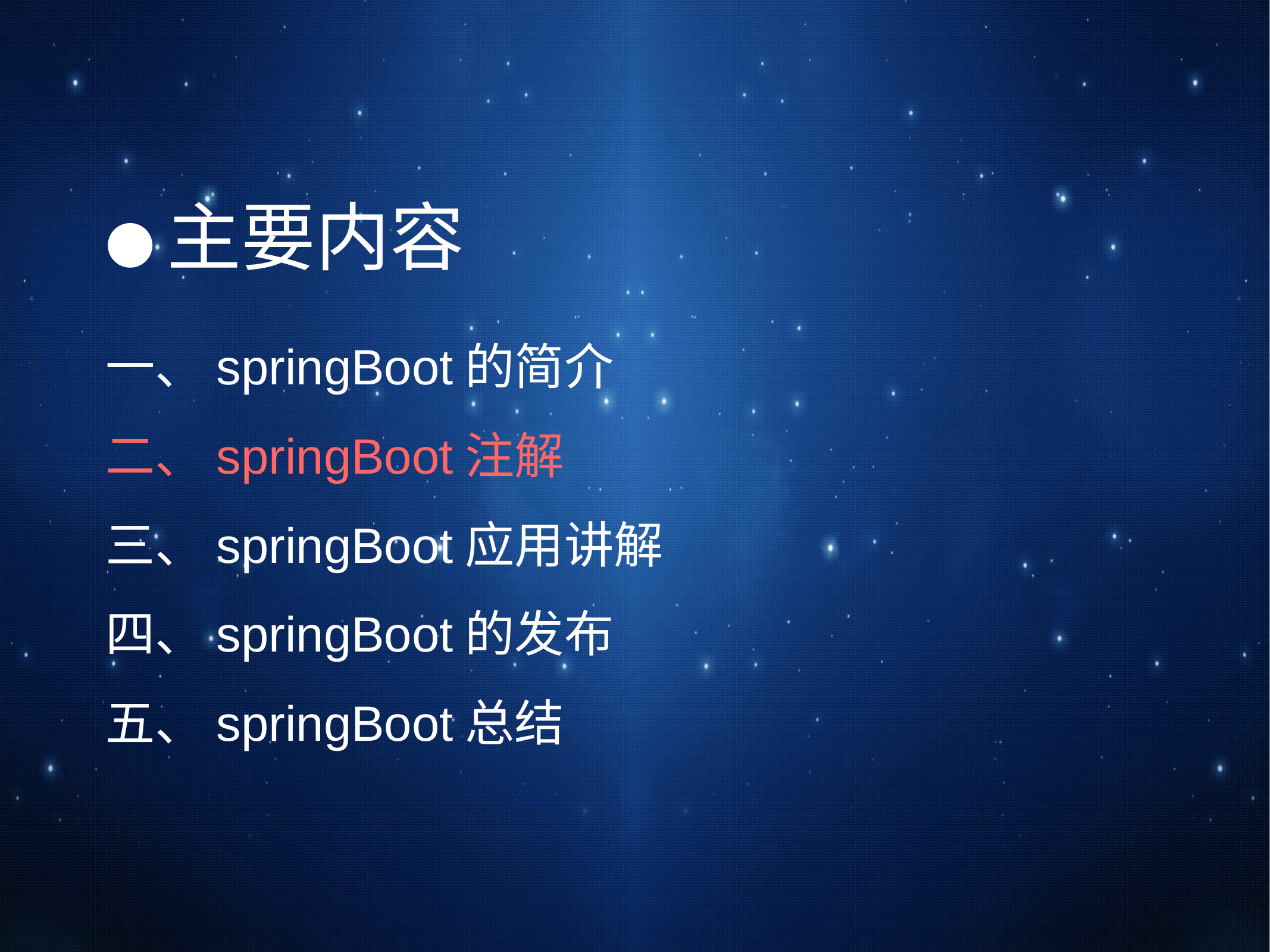

# ●主要内容
一、springBoot的简介
二、springBoot注解
三、springBoot应用讲解
四、springBoot的发布
五、springBoot总结